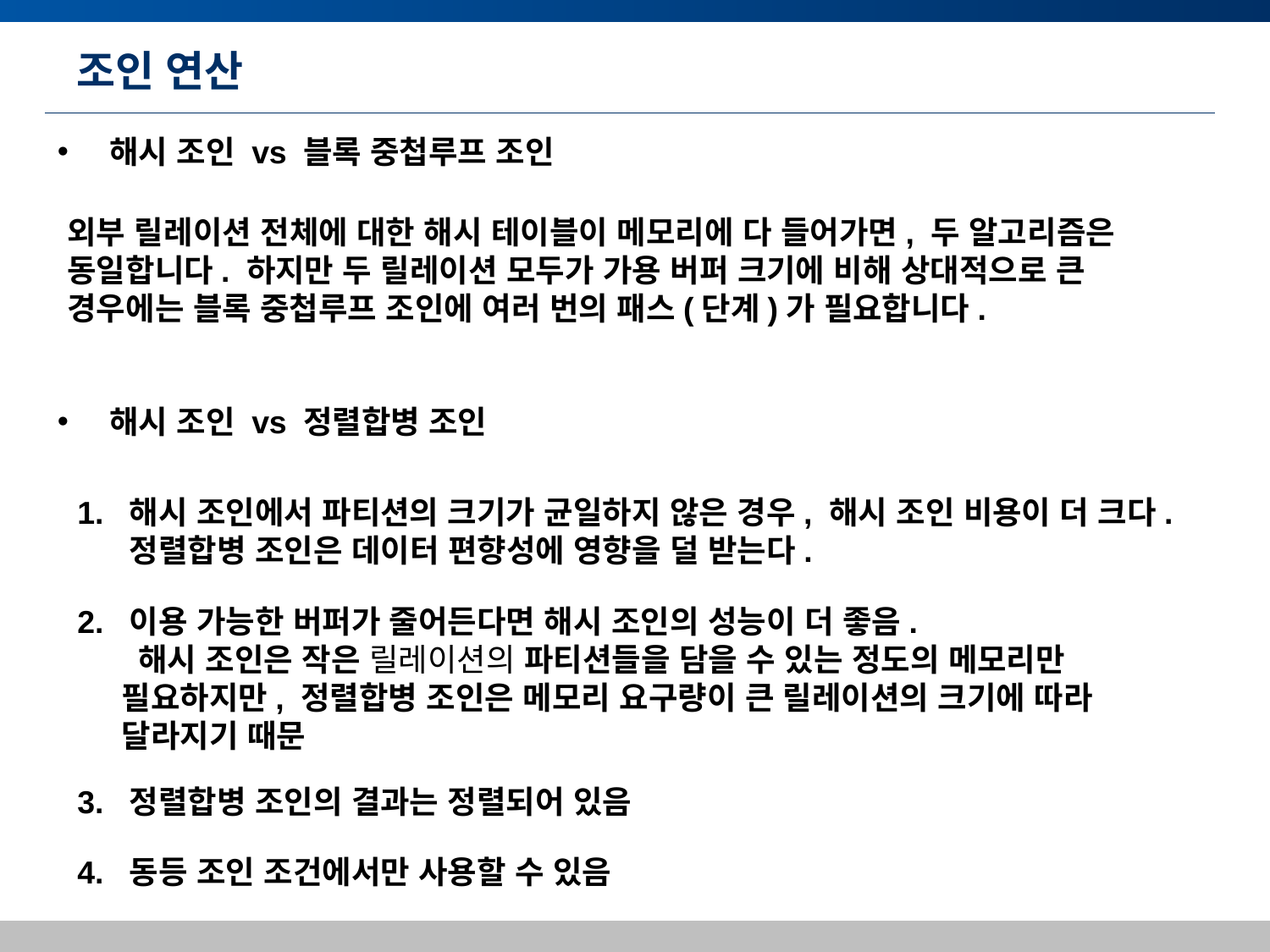

# 조인 연산
  해시 조인 vs 블록 중첩루프 조인
외부 릴레이션 전체에 대한 해시 테이블이 메모리에 다 들어가면, 두 알고리즘은 동일합니다. 하지만 두 릴레이션 모두가 가용 버퍼 크기에 비해 상대적으로 큰 경우에는 블록 중첩루프 조인에 여러 번의 패스(단계)가 필요합니다.
  해시 조인 vs 정렬합병 조인
1.  해시 조인에서 파티션의 크기가 균일하지 않은 경우, 해시 조인 비용이 더 크다.
     정렬합병 조인은 데이터 편향성에 영향을 덜 받는다.
2.  이용 가능한 버퍼가 줄어든다면 해시 조인의 성능이 더 좋음.
      해시 조인은 작은 릴레이션의 파티션들을 담을 수 있는 정도의 메모리만
     필요하지만, 정렬합병 조인은 메모리 요구량이 큰 릴레이션의 크기에 따라
     달라지기 때문
3.  정렬합병 조인의 결과는 정렬되어 있음
4.  동등 조인 조건에서만 사용할 수 있음